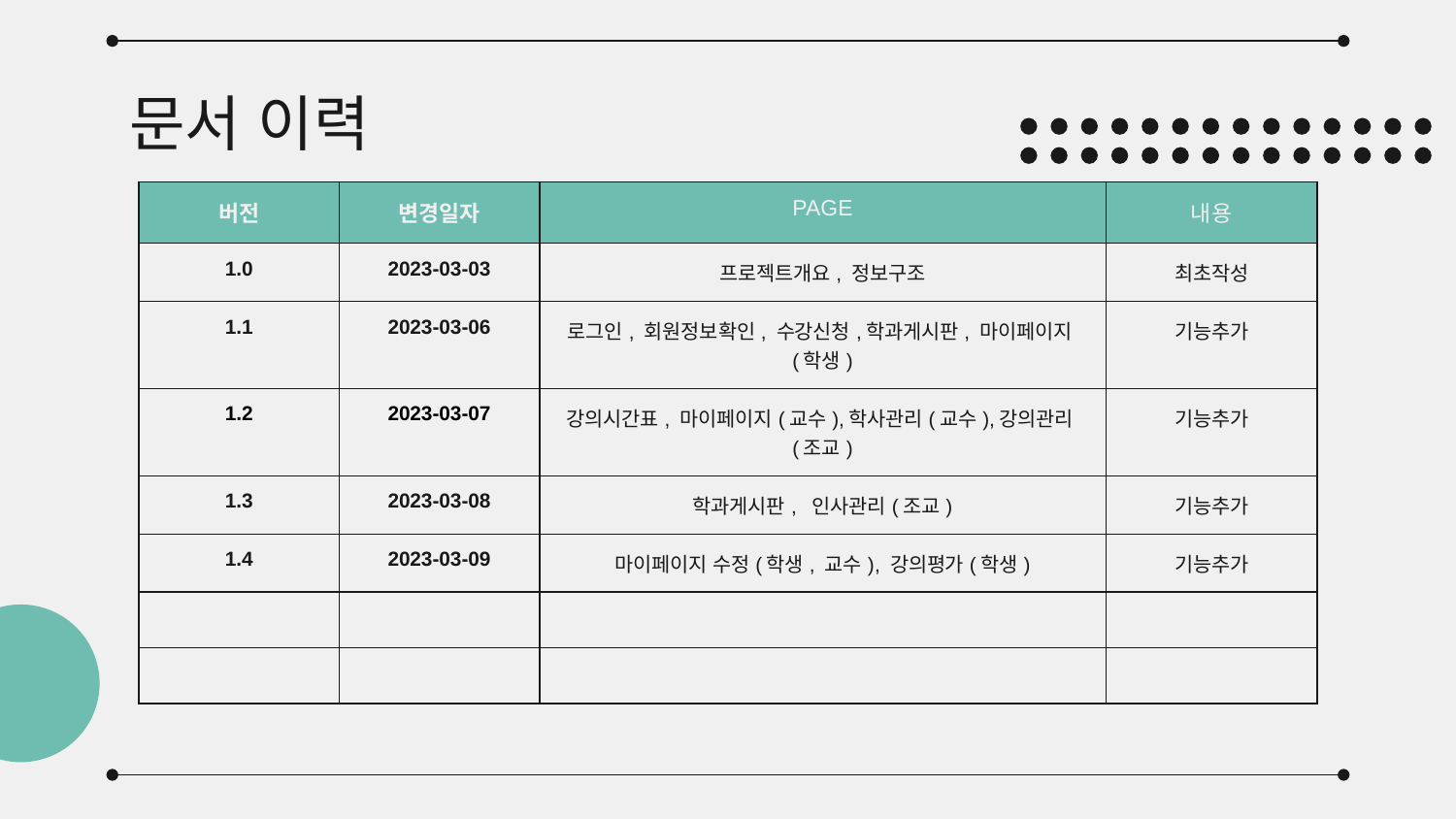

# 문서 이력

| 버전 | 변경일자 | PAGE | 내용 |
| --- | --- | --- | --- |
| 1.0 | 2023-03-03 | 프로젝트개요, 정보구조 | 최초작성 |
| 1.1 | 2023-03-06 | 로그인, 회원정보확인, 수강신청,학과게시판, 마이페이지(학생) | 기능추가 |
| 1.2 | 2023-03-07 | 강의시간표, 마이페이지(교수),학사관리(교수),강의관리(조교) | 기능추가 |
| 1.3 | 2023-03-08 | 학과게시판, 인사관리(조교) | 기능추가 |
| 1.4 | 2023-03-09 | 마이페이지 수정(학생, 교수), 강의평가(학생) | 기능추가 |
|  |  |  |  |
|  |  |  |  |